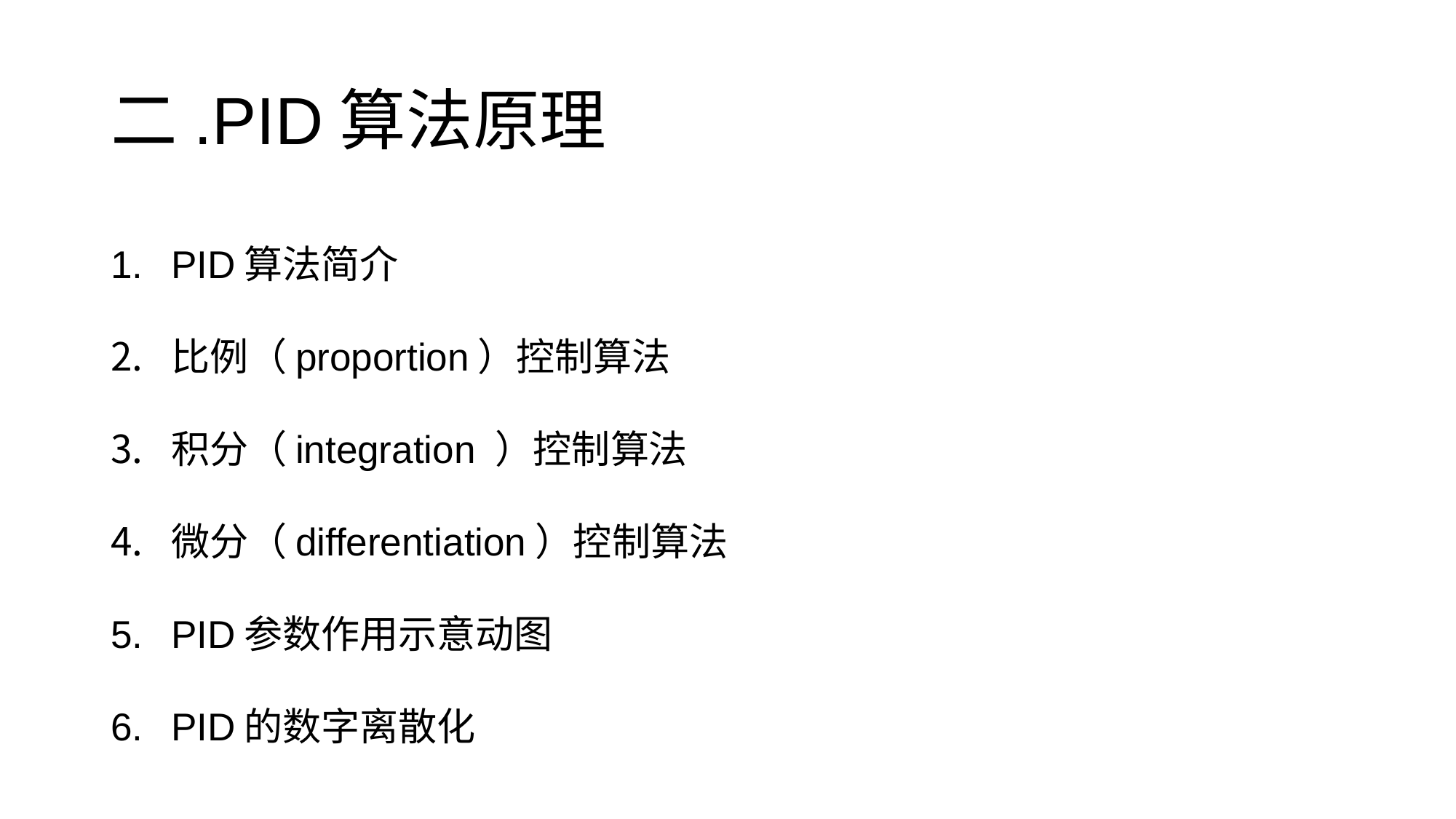

# 二.PID算法原理
PID算法简介
比例（proportion）控制算法
积分（integration ）控制算法
微分（differentiation）控制算法
PID参数作用示意动图
PID的数字离散化